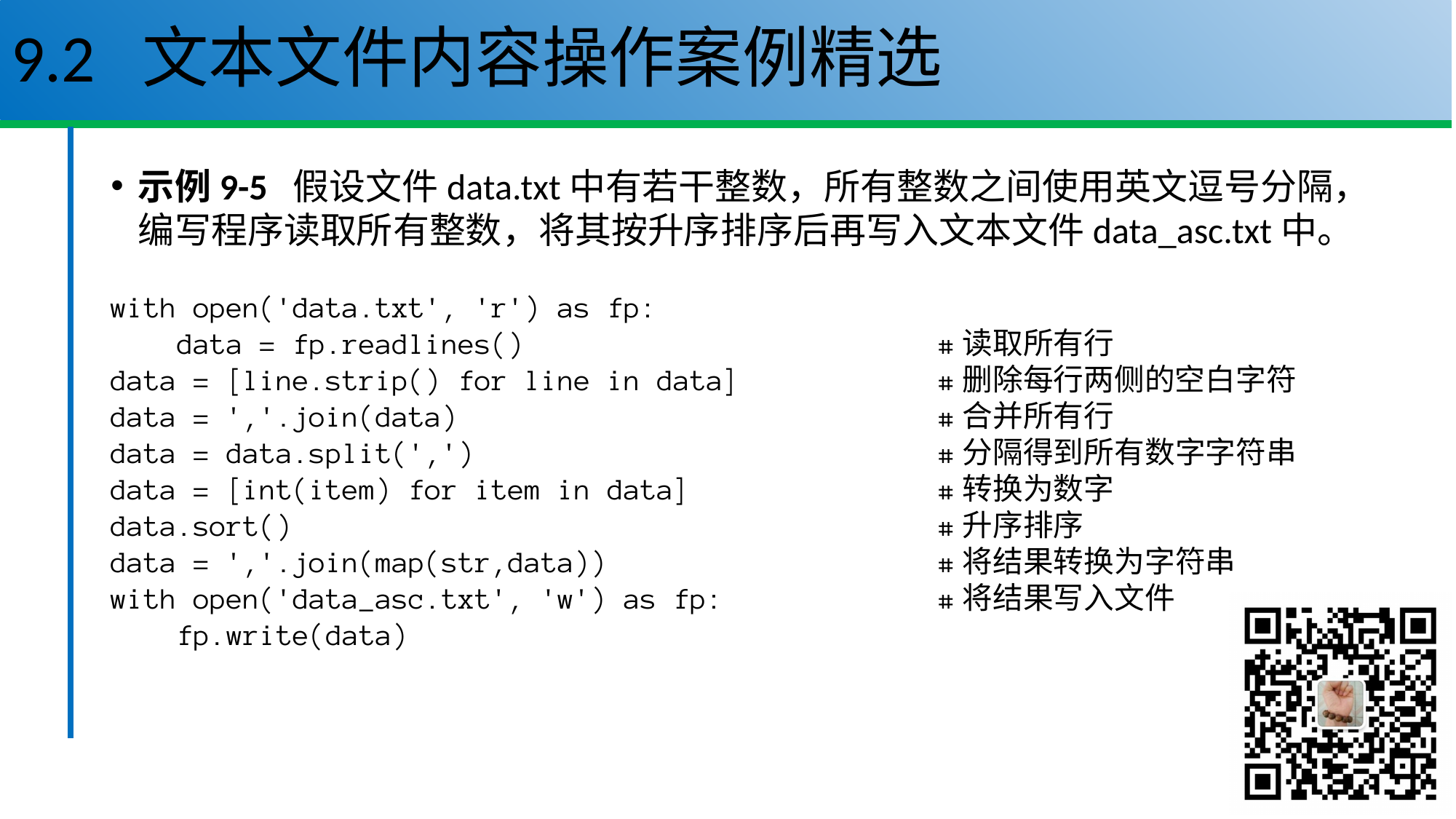

# 9.2  文本文件内容操作案例精选
示例9-5  假设文件data.txt中有若干整数，所有整数之间使用英文逗号分隔，编写程序读取所有整数，将其按升序排序后再写入文本文件data_asc.txt中。

with open('data.txt', 'r') as fp:
    data = fp.readlines()                         #读取所有行
data = [line.strip() for line in data]            #删除每行两侧的空白字符
data = ','.join(data)                             #合并所有行
data = data.split(',')                            #分隔得到所有数字字符串
data = [int(item) for item in data]               #转换为数字
data.sort()                                       #升序排序
data = ','.join(map(str,data))                    #将结果转换为字符串
with open('data_asc.txt', 'w') as fp:             #将结果写入文件
    fp.write(data)
15